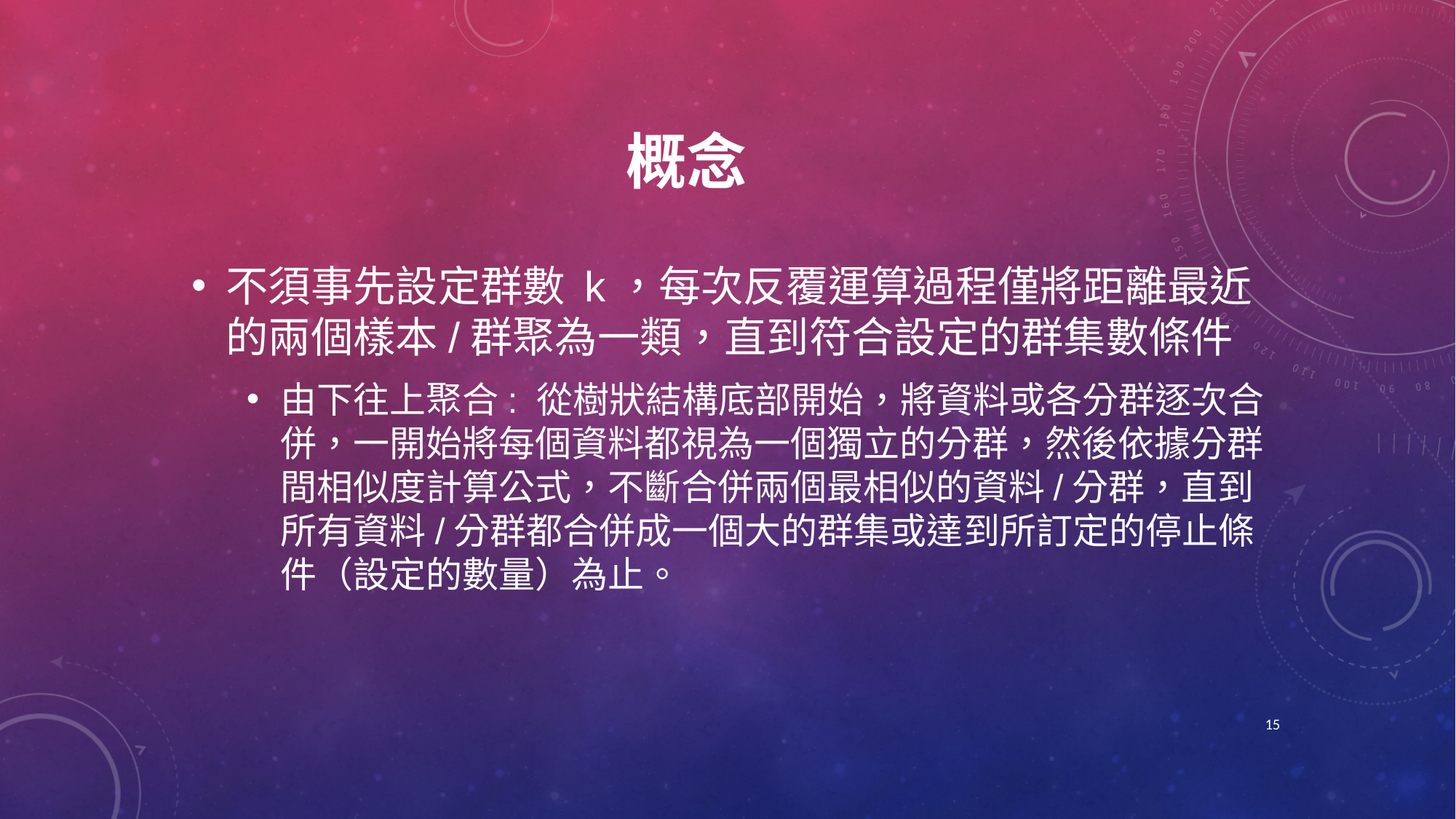

# 概念
不須事先設定群數 k，每次反覆運算過程僅將距離最近的兩個樣本/群聚為一類，直到符合設定的群集數條件
由下往上聚合: 從樹狀結構底部開始，將資料或各分群逐次合併，一開始將每個資料都視為一個獨立的分群，然後依據分群間相似度計算公式，不斷合併兩個最相似的資料/分群，直到所有資料/分群都合併成一個大的群集或達到所訂定的停止條件（設定的數量）為止。
15